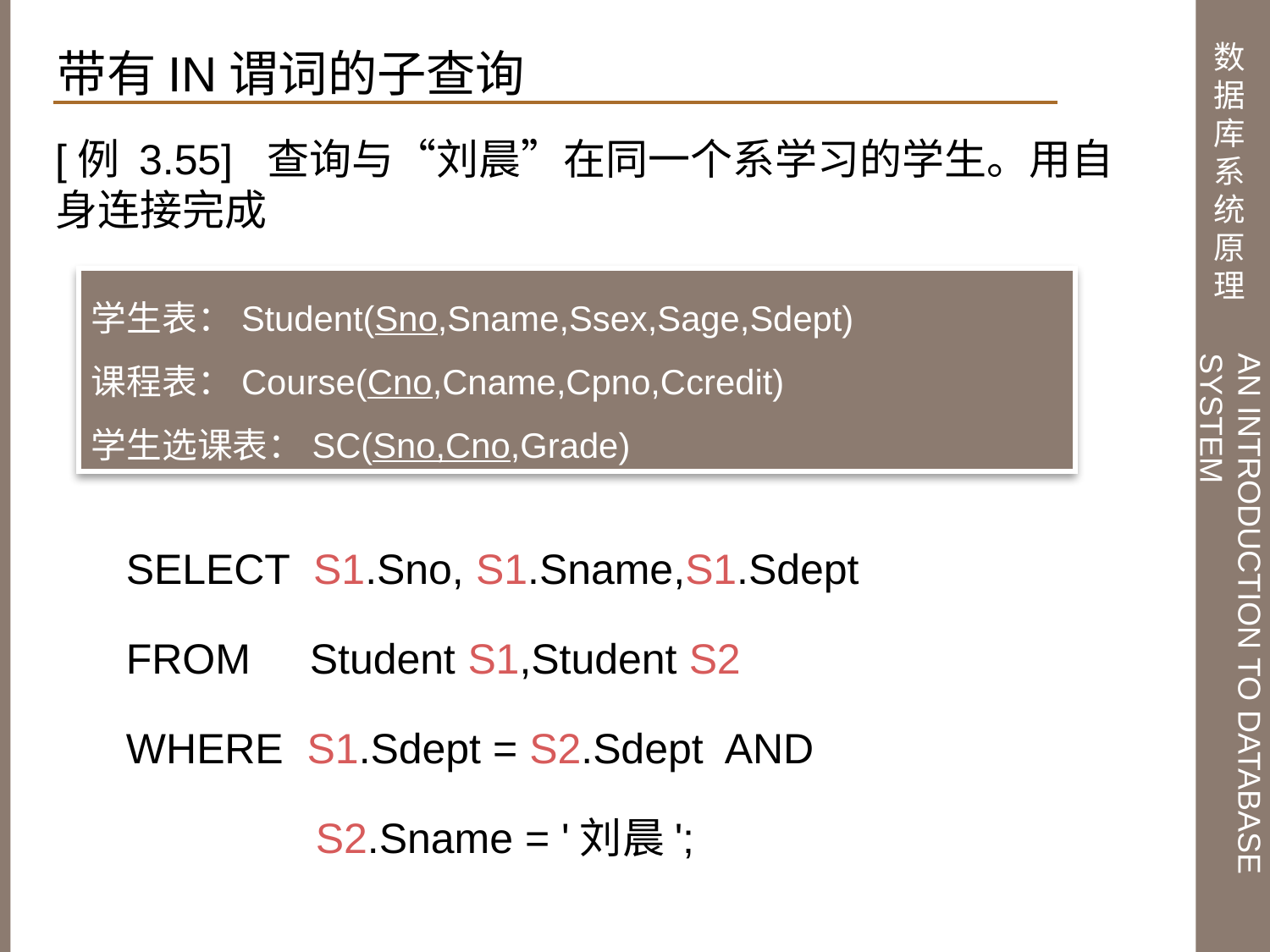

带有IN谓词的子查询
[例 3.55]  查询与“刘晨”在同一个系学习的学生。用自身连接完成

      SELECT  S1.Sno, S1.Sname,S1.Sdept
      FROM     Student S1,Student S2
      WHERE  S1.Sdept = S2.Sdept  AND
                      S2.Sname = '刘晨';
学生表：Student(Sno,Sname,Ssex,Sage,Sdept)
课程表：Course(Cno,Cname,Cpno,Ccredit)
学生选课表：SC(Sno,Cno,Grade)